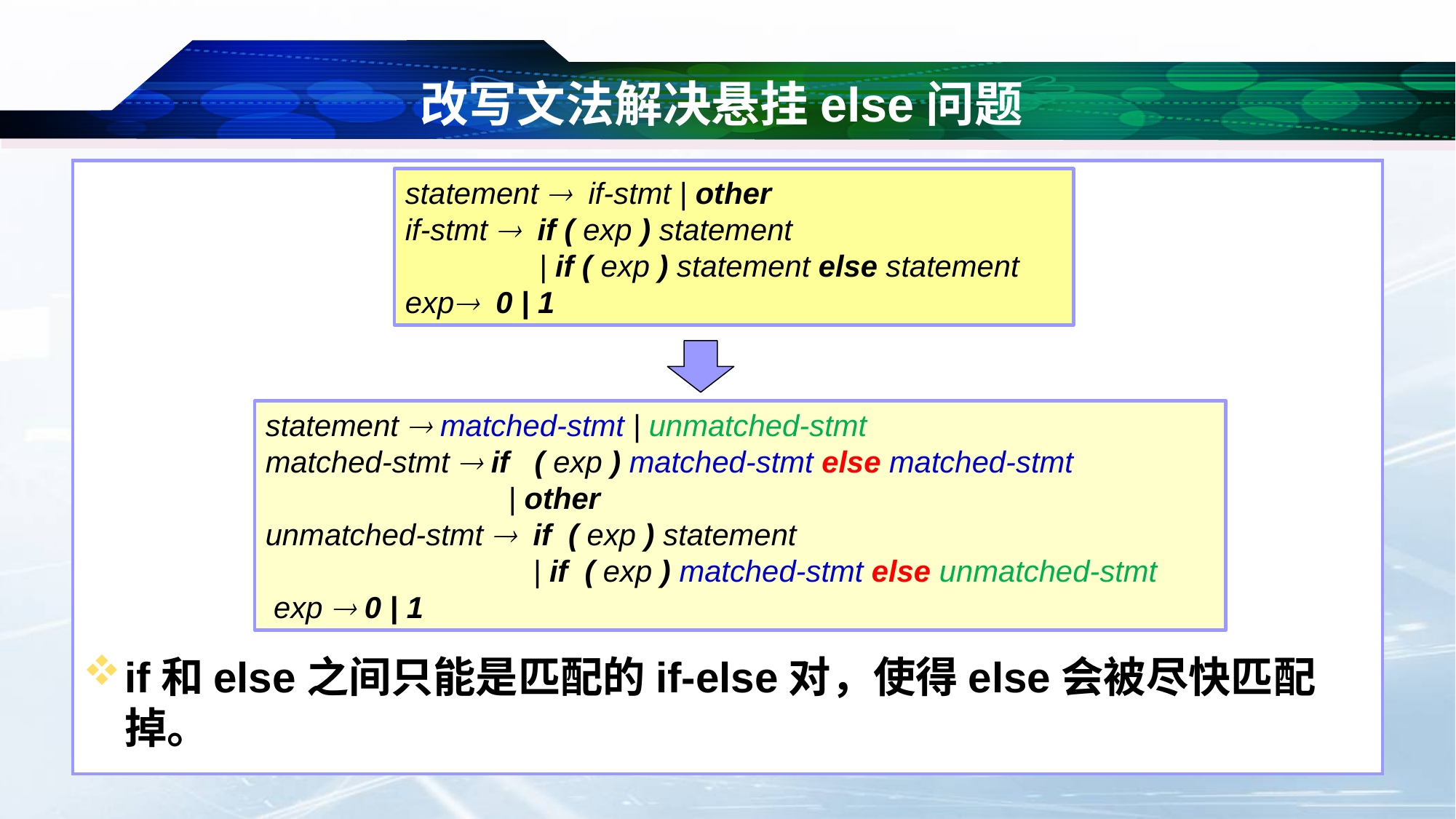

# 改写文法解决悬挂else问题

if和else之间只能是匹配的if-else对，使得else会被尽快匹配掉。

statement →  if-stmt | other
if-stmt →  if ( exp ) statement
                | if ( exp ) statement else statement
exp→  0 | 1

statement → matched-stmt | unmatched-stmt
matched-stmt → if   ( exp ) matched-stmt else matched-stmt
                             | other
unmatched-stmt →  if  ( exp ) statement
                                | if  ( exp ) matched-stmt else unmatched-stmt
 exp → 0 | 1